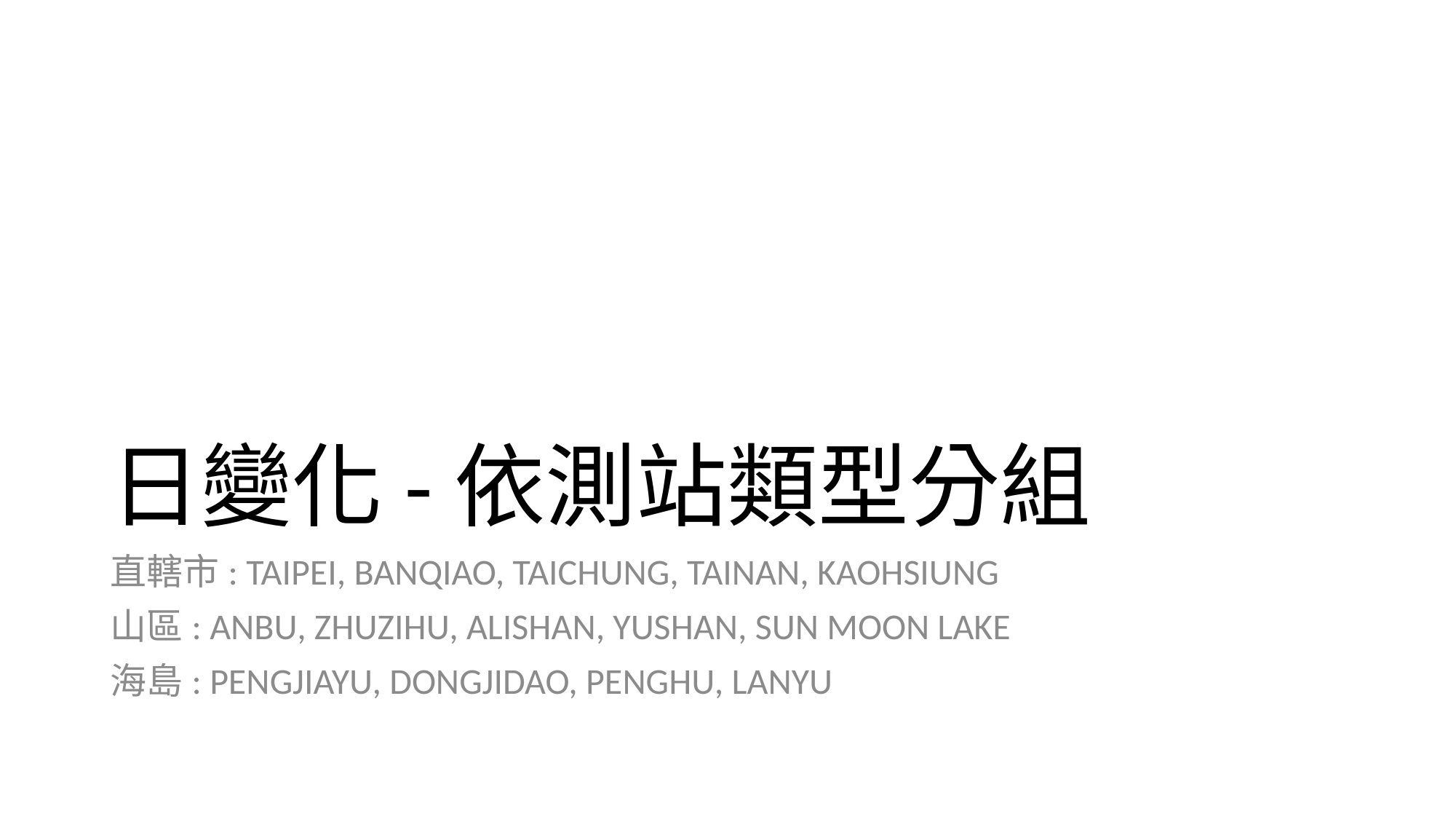

# 日變化-依測站類型分組
直轄市: TAIPEI, BANQIAO, TAICHUNG, TAINAN, KAOHSIUNG
山區: ANBU, ZHUZIHU, ALISHAN, YUSHAN, SUN MOON LAKE
海島: PENGJIAYU, DONGJIDAO, PENGHU, LANYU